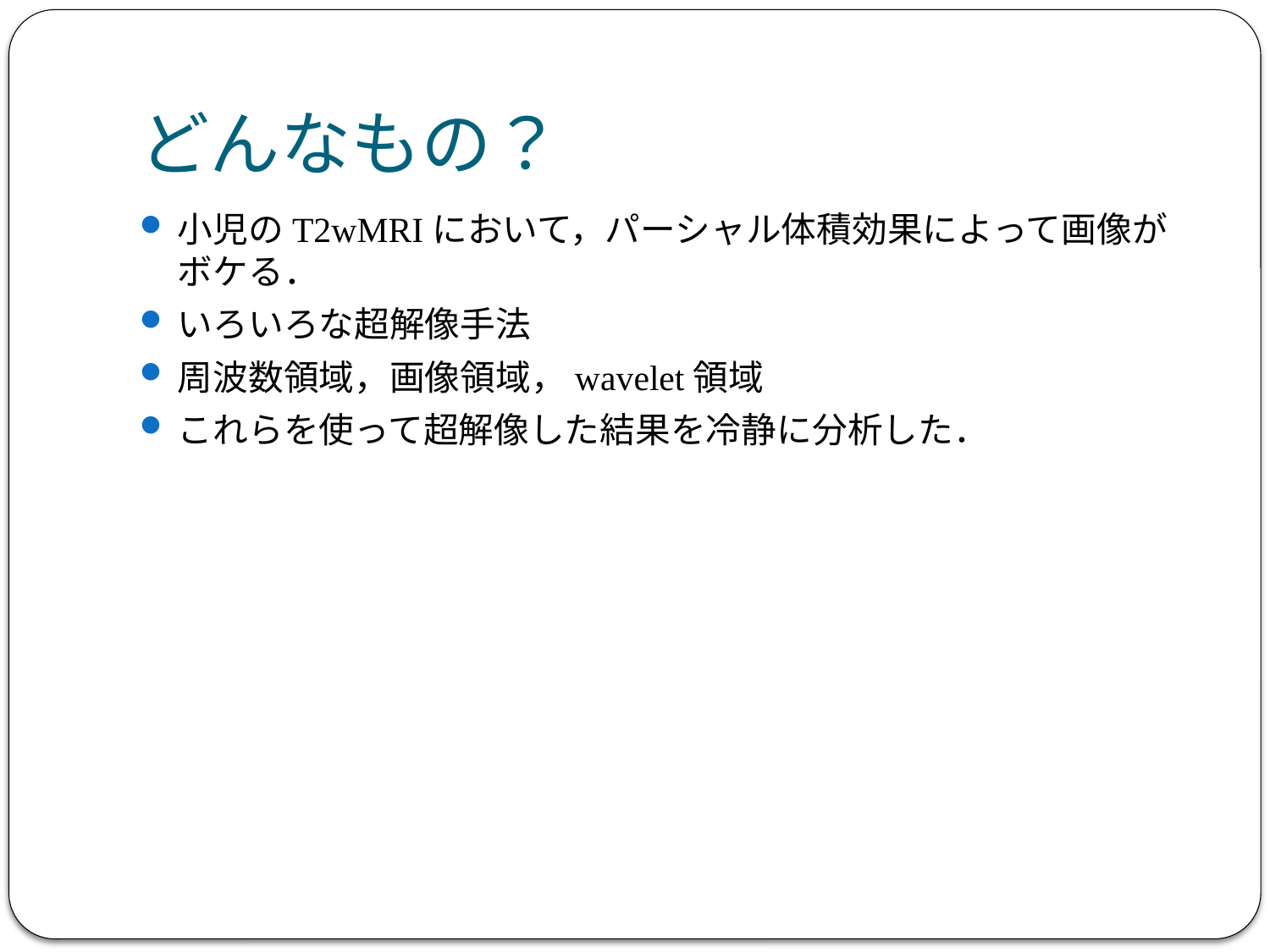

# どんなもの？
小児のT2wMRIにおいて，パーシャル体積効果によって画像がボケる．
いろいろな超解像手法
周波数領域，画像領域，wavelet領域
これらを使って超解像した結果を冷静に分析した．